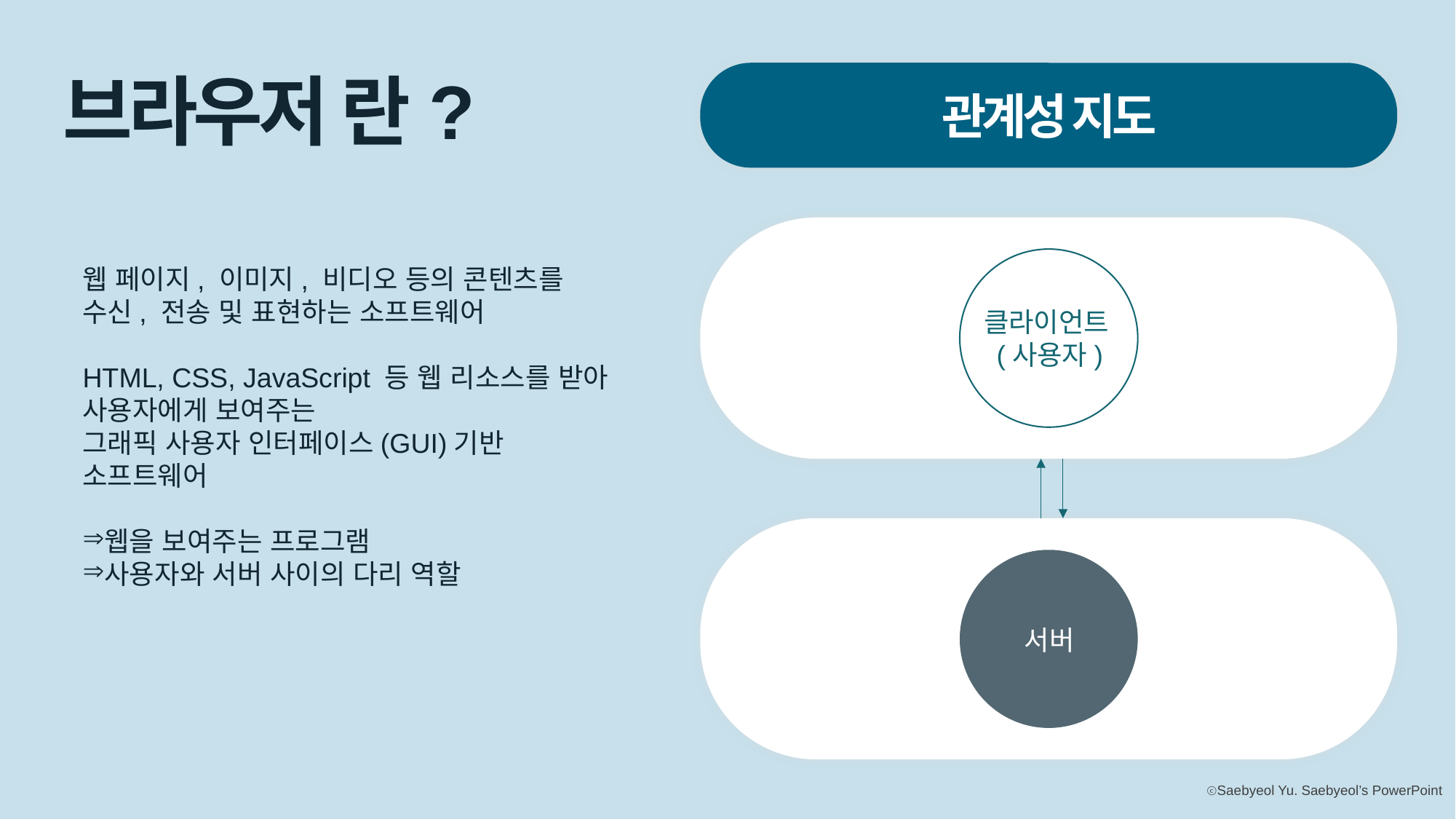

브라우저 란?

관계성 지도

웹 페이지, 이미지, 비디오 등의 콘텐츠를
수신, 전송 및 표현하는 소프트웨어

HTML, CSS, JavaScript 등 웹 리소스를 받아
사용자에게 보여주는
그래픽 사용자 인터페이스(GUI)기반
소프트웨어

웹을 보여주는 프로그램
사용자와 서버 사이의 다리 역할
클라이언트(사용자)

요소1
서버
요소3